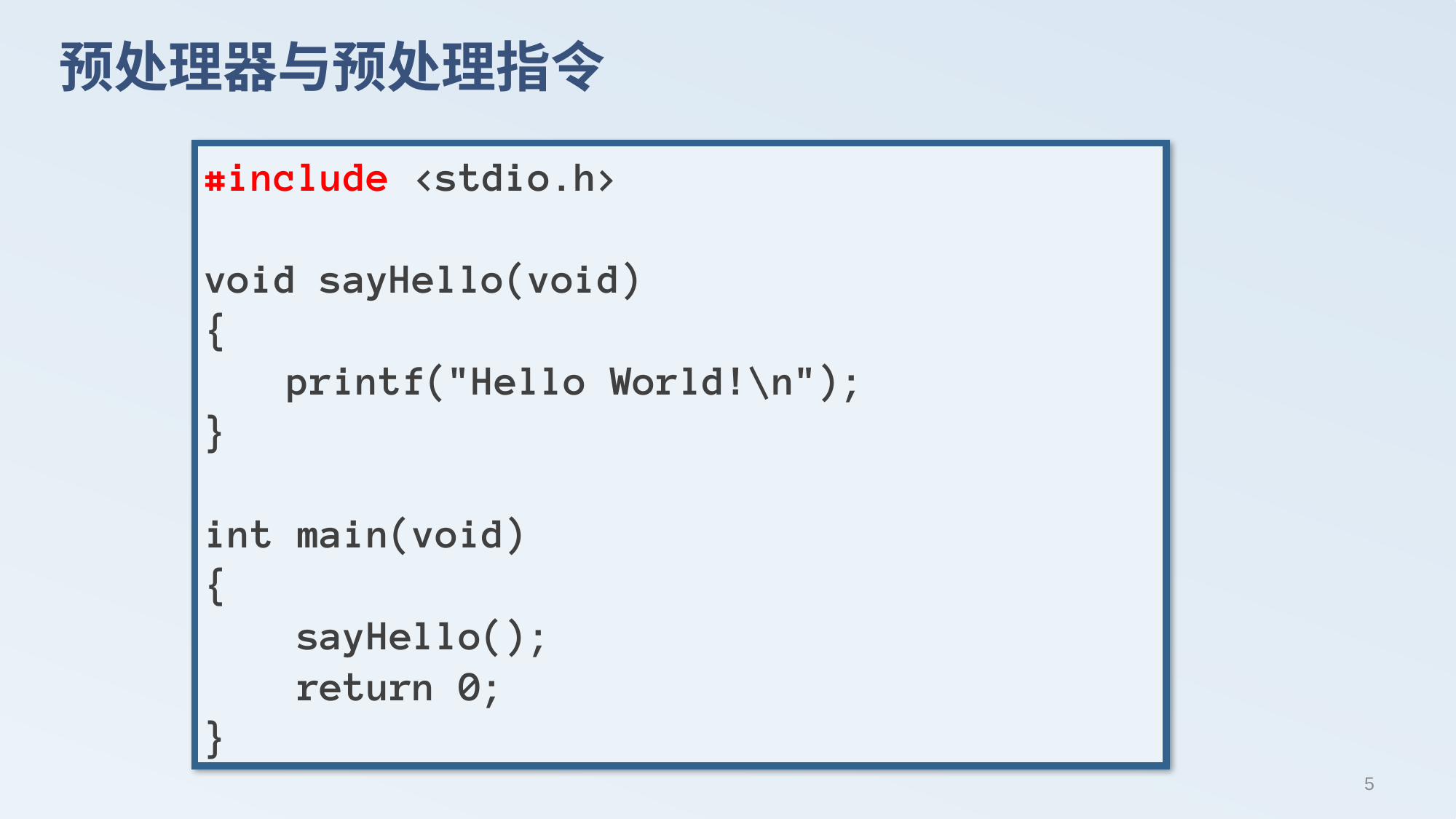

# 预处理器与预处理指令
#include <stdio.h>

void sayHello(void)
{
 　 printf("Hello World!\n");
}

int main(void)
{
    sayHello();
    return 0;
}